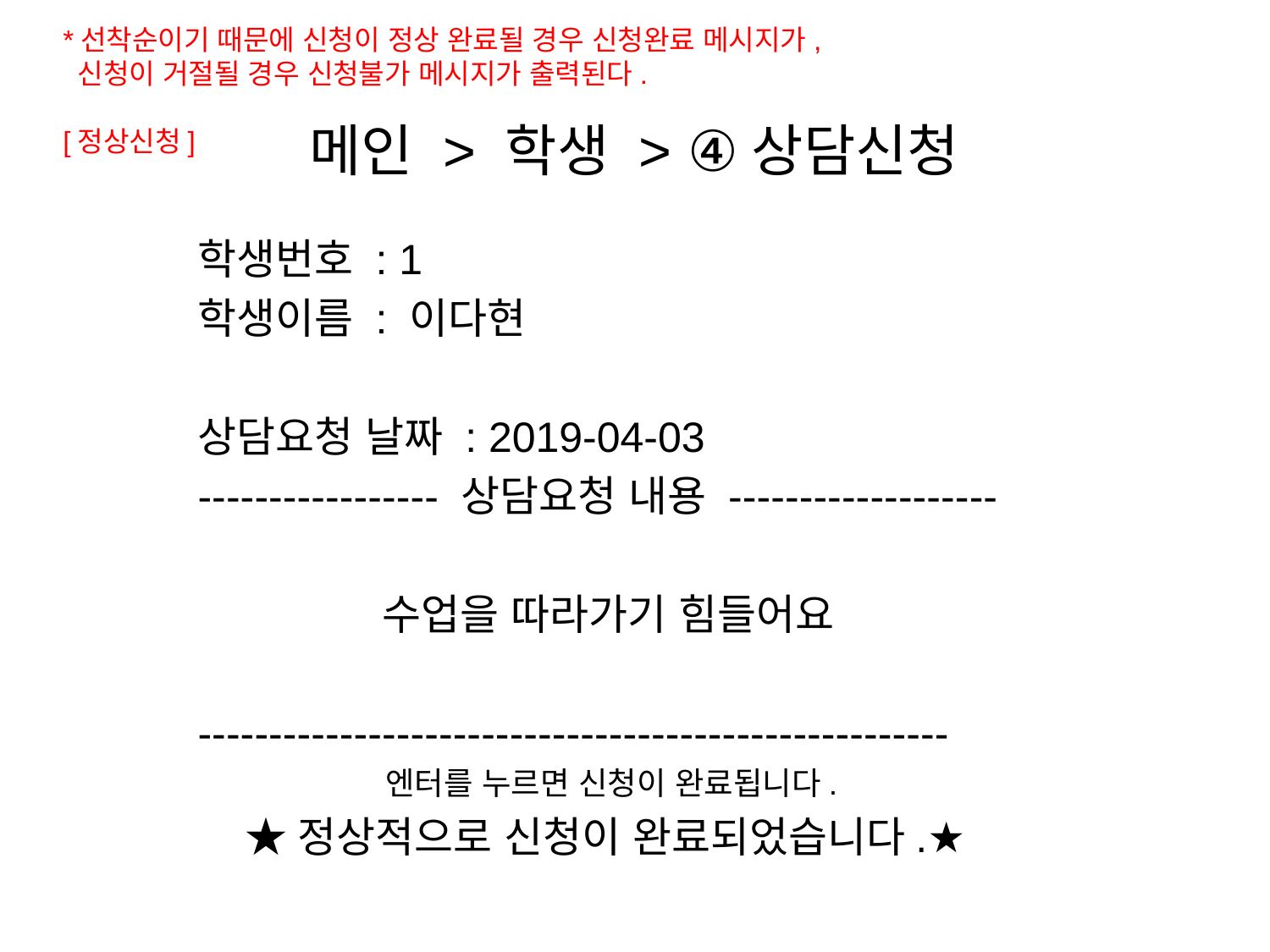

*선착순이기 때문에 신청이 정상 완료될 경우 신청완료 메시지가,
 신청이 거절될 경우 신청불가 메시지가 출력된다.

[정상신청]
# 메인 > 학생 > ④상담신청
학생번호 : 1
학생이름 : 이다현

상담요청 날짜 : 2019-04-03
----------------- 상담요청 내용 -------------------

	    수업을 따라가기 힘들어요

-----------------------------------------------------
	      엔터를 누르면 신청이 완료됩니다.
    ★정상적으로 신청이 완료되었습니다.★